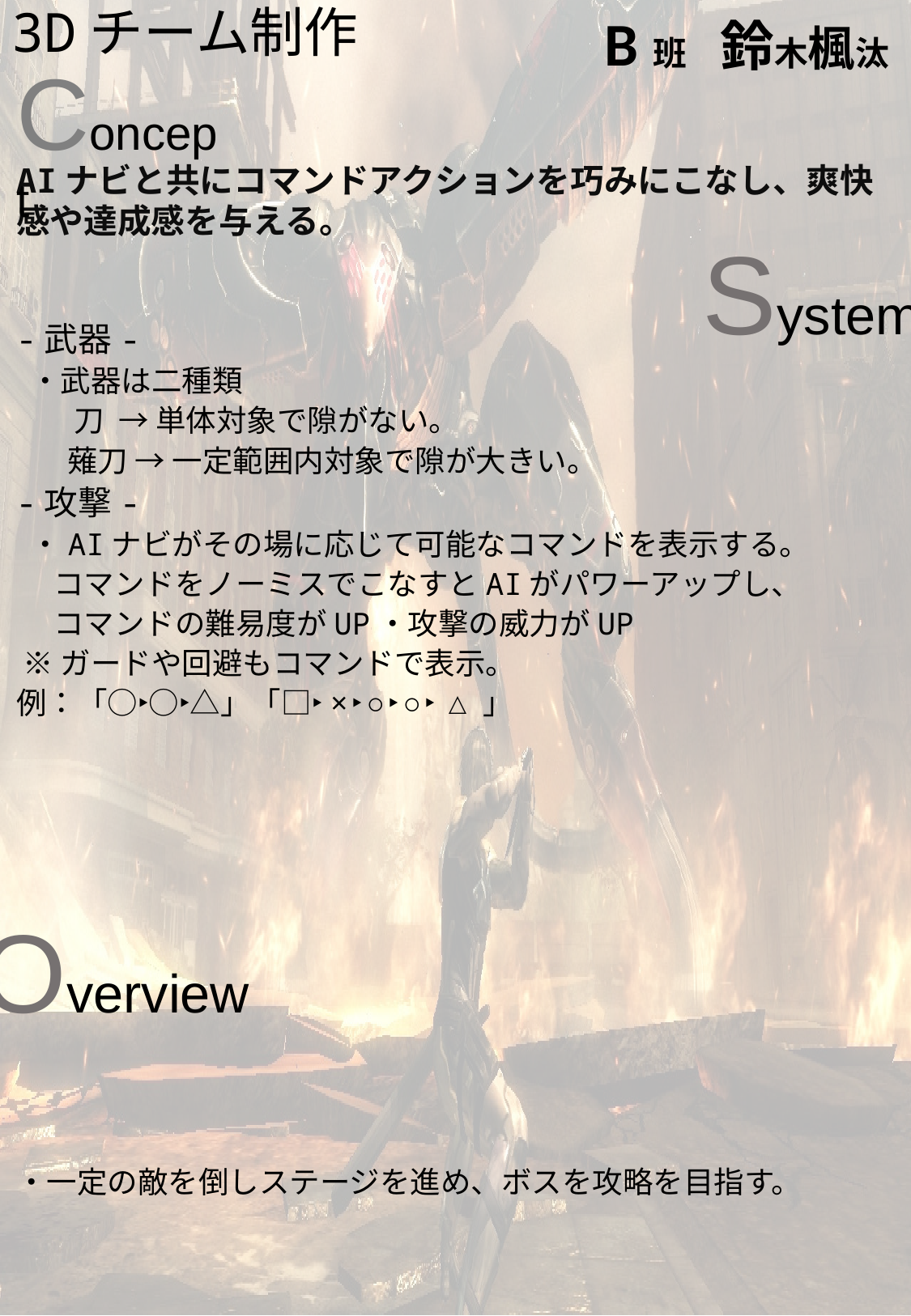

3Dチーム制作
B班　鈴木楓汰
Concept
AIナビと共にコマンドアクションを巧みにこなし、爽快感や達成感を与える。
System

-武器-
 ・武器は二種類
  　 刀  → 単体対象で隙がない。
  　薙刀 → 一定範囲内対象で隙が大きい。
-攻撃-
 ・AIナビがその場に応じて可能なコマンドを表示する。
　 コマンドをノーミスでこなすとAIがパワーアップし、
　 コマンドの難易度がUP・攻撃の威力がUP
 ※ガードや回避もコマンドで表示。
例：「○‣○‣△」「□‣×‣○‣○‣△」

Overview

・一定の敵を倒しステージを進め、ボスを攻略を目指す。